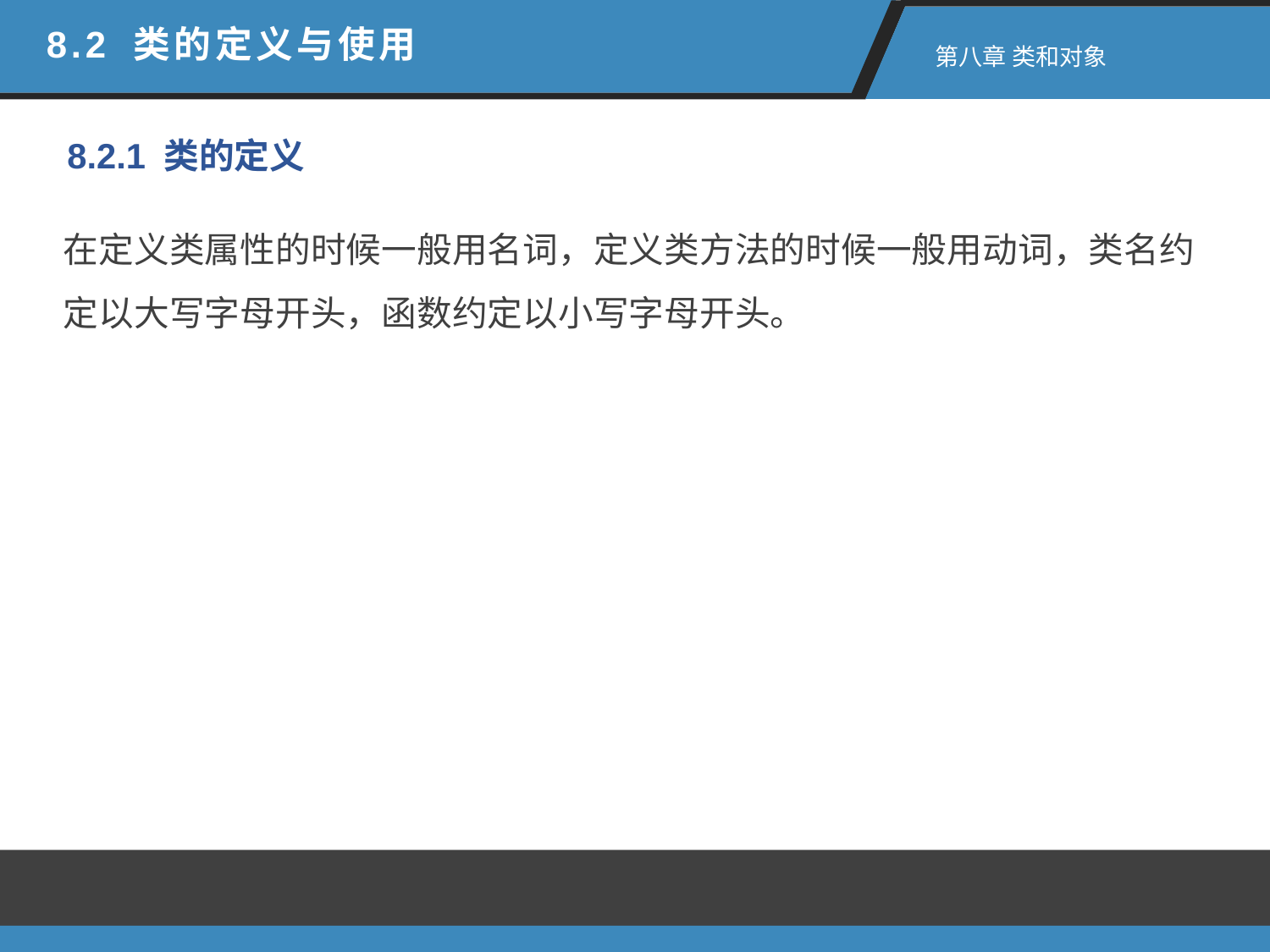

8.2 类的定义与使用
  第八章 类和对象
8.2.1 类的定义
在定义类属性的时候一般用名词，定义类方法的时候一般用动词，类名约定以大写字母开头，函数约定以小写字母开头。